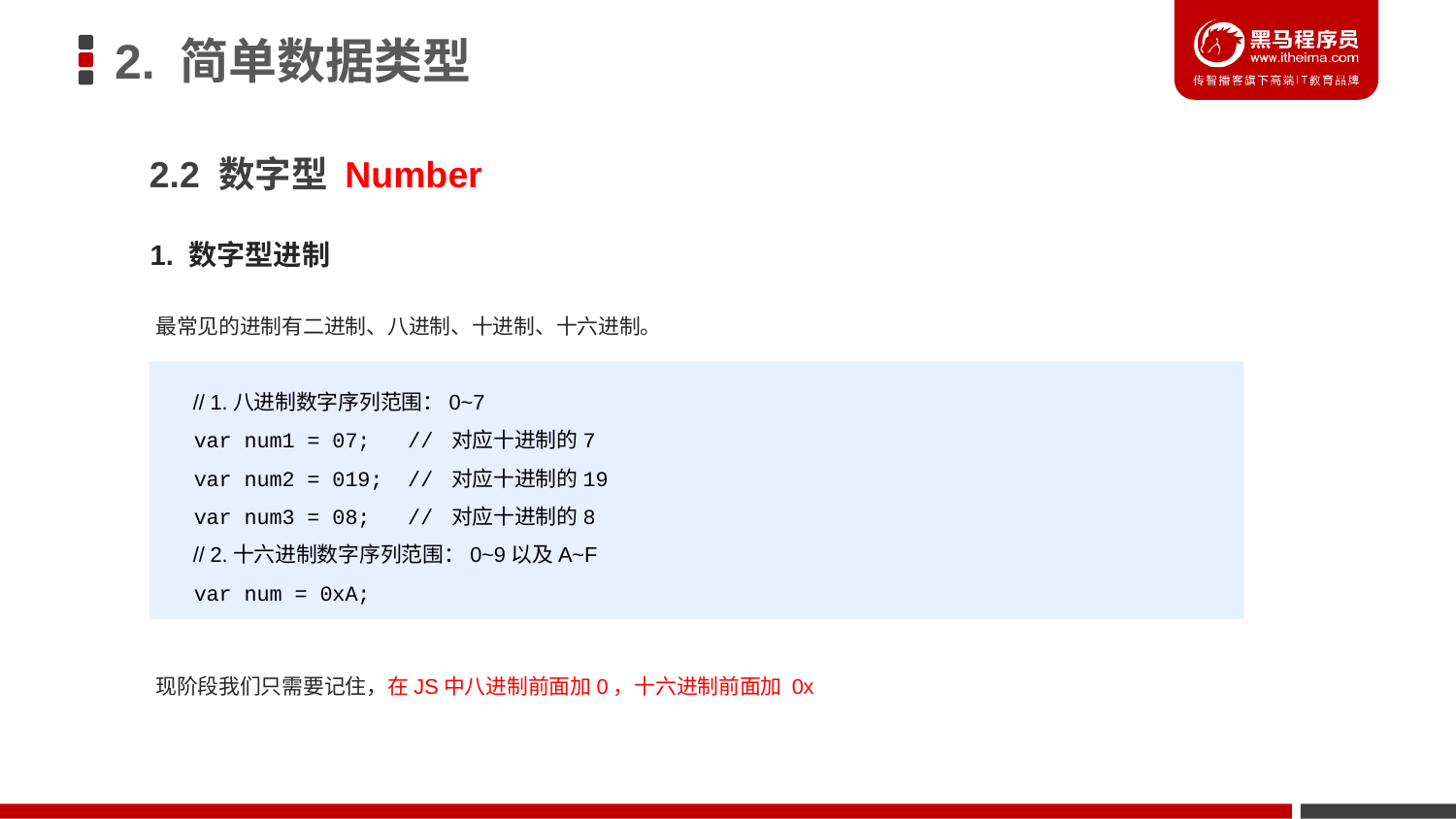

# 2. 简单数据类型
2.2 数字型 Number
1. 数字型进制
最常见的进制有二进制、八进制、十进制、十六进制。

  // 1.八进制数字序列范围：0~7
 var num1 = 07;   // 对应十进制的7
 var num2 = 019;  // 对应十进制的19
 var num3 = 08;   // 对应十进制的8
  // 2.十六进制数字序列范围：0~9以及A~F
 var num = 0xA;
现阶段我们只需要记住，在JS中八进制前面加0，十六进制前面加 0x